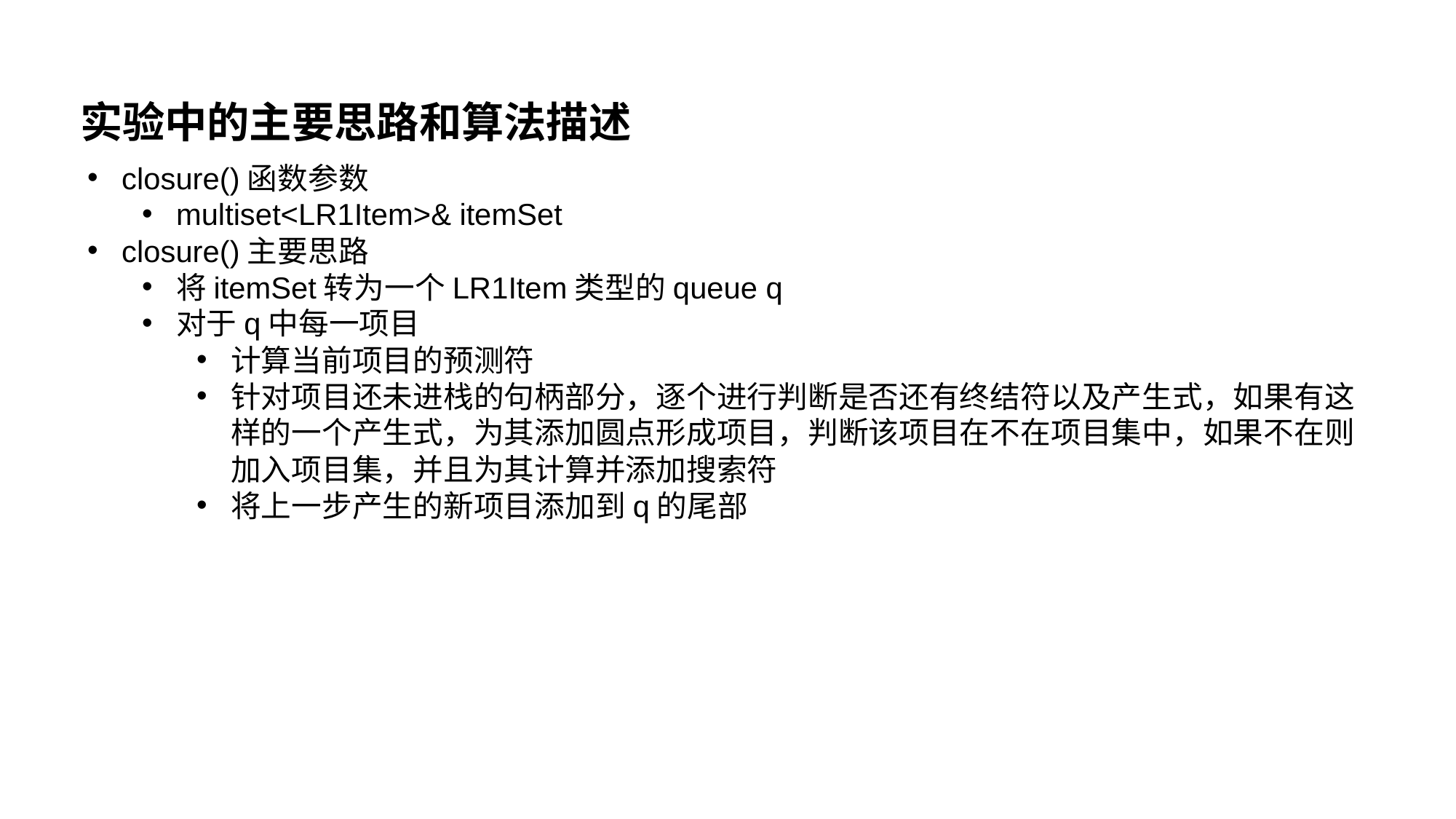

实验中的主要思路和算法描述
closure()函数参数
multiset<LR1Item>& itemSet
closure()主要思路
将itemSet转为一个LR1Item类型的queue q
对于q中每一项目
计算当前项目的预测符
针对项目还未进栈的句柄部分，逐个进行判断是否还有终结符以及产生式，如果有这样的一个产生式，为其添加圆点形成项目，判断该项目在不在项目集中，如果不在则加入项目集，并且为其计算并添加搜索符
将上一步产生的新项目添加到q的尾部